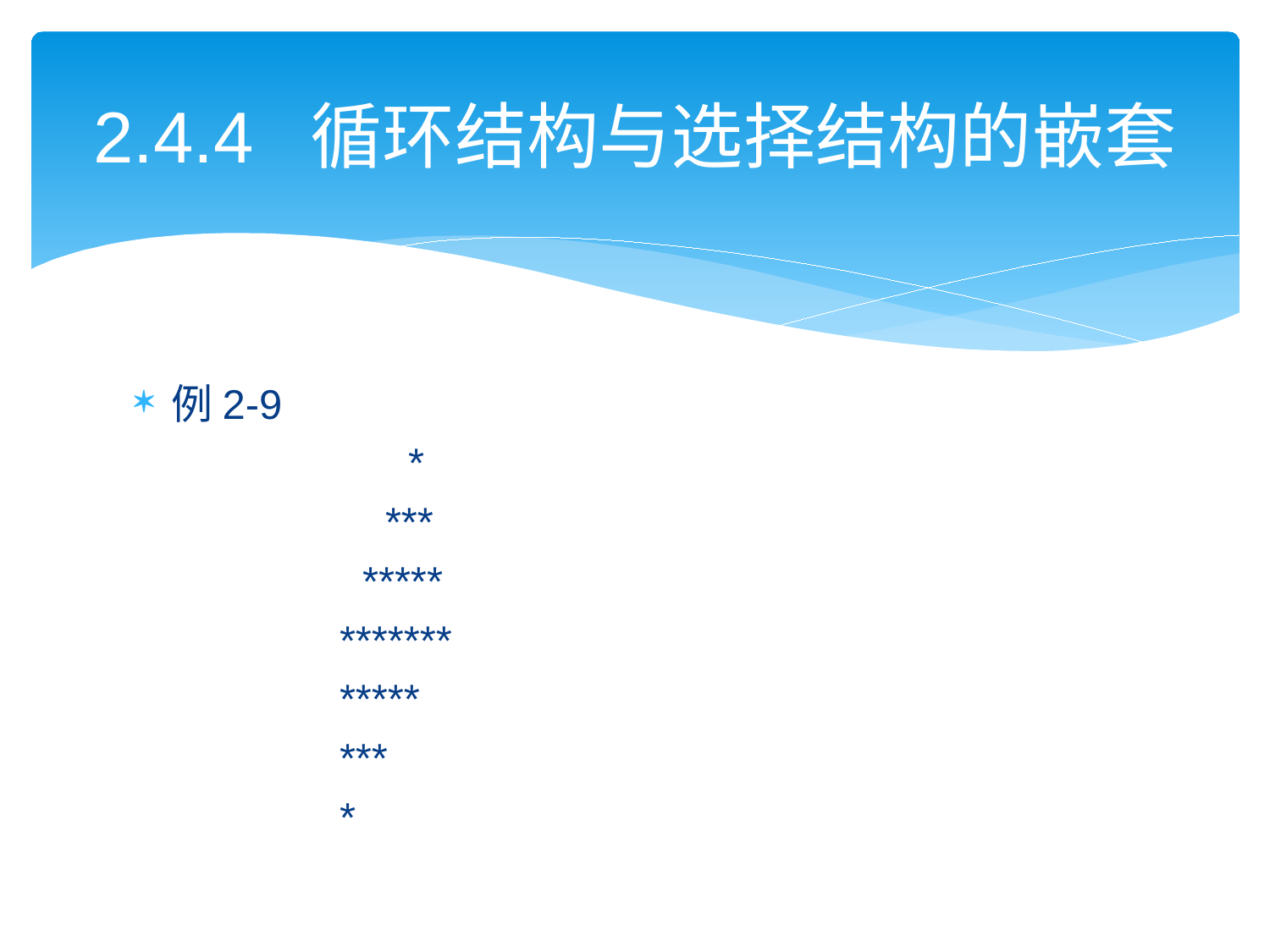

# 2.4.4  循环结构与选择结构的嵌套
例2-9
                        *
                      ***
                    *****
                  *******
                  *****
                  ***
                  *